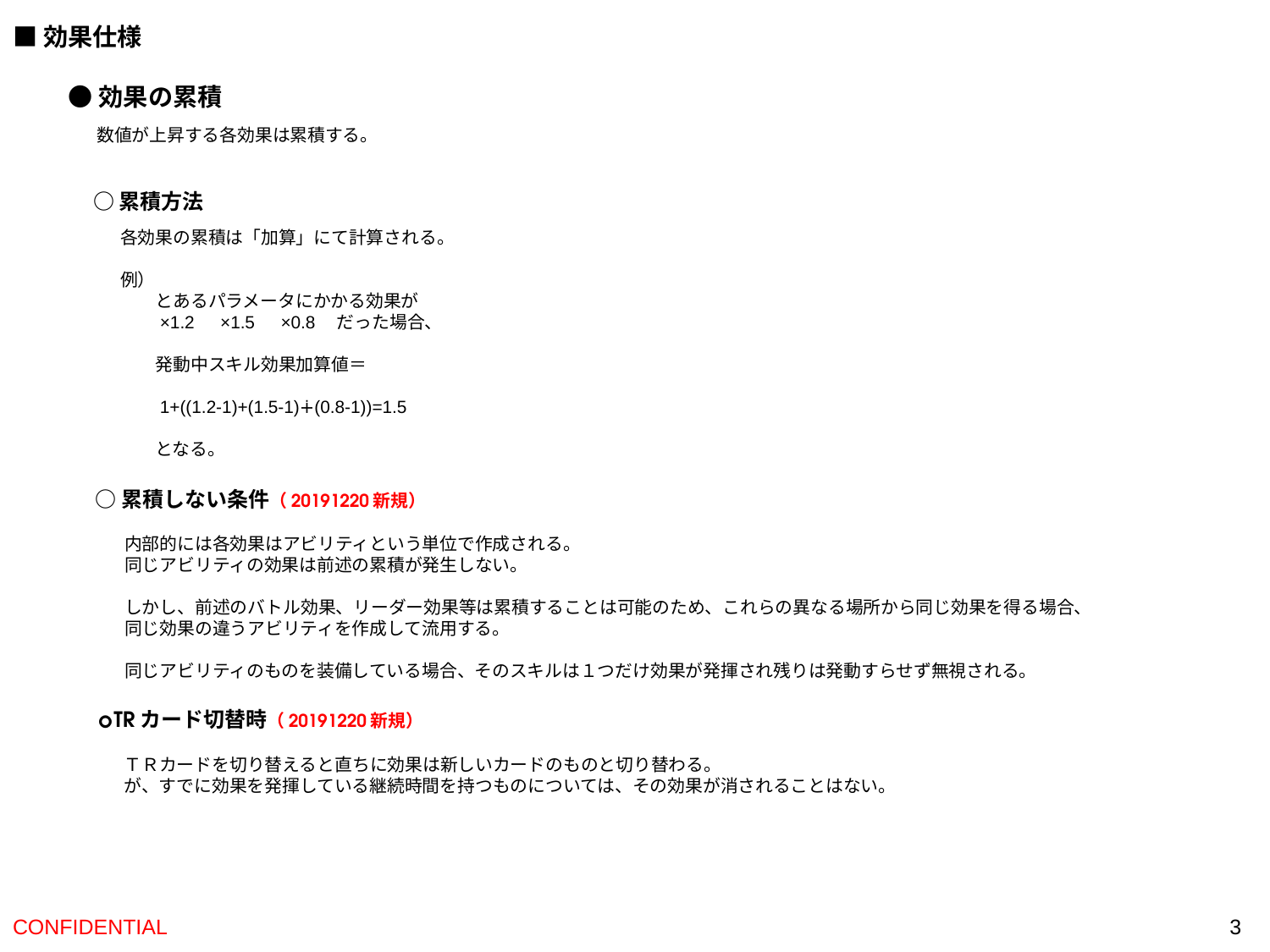

■効果仕様
●効果の累積
数値が上昇する各効果は累積する。
○累積方法
各効果の累積は「加算」にて計算される。

例）
　　とあるパラメータにかかる効果が
　　×1.2　×1.5　×0.8　だった場合、

　　発動中スキル効果加算値＝

　　1+((1.2-1)+(1.5-1)∔(0.8-1))=1.5

　　となる。
○累積しない条件（20191220新規）
内部的には各効果はアビリティという単位で作成される。
同じアビリティの効果は前述の累積が発生しない。

しかし、前述のバトル効果、リーダー効果等は累積することは可能のため、これらの異なる場所から同じ効果を得る場合、
同じ効果の違うアビリティを作成して流用する。

同じアビリティのものを装備している場合、そのスキルは１つだけ効果が発揮され残りは発動すらせず無視される。
○TRカード切替時（20191220新規）
ＴＲカードを切り替えると直ちに効果は新しいカードのものと切り替わる。
が、すでに効果を発揮している継続時間を持つものについては、その効果が消されることはない。
3
CONFIDENTIAL